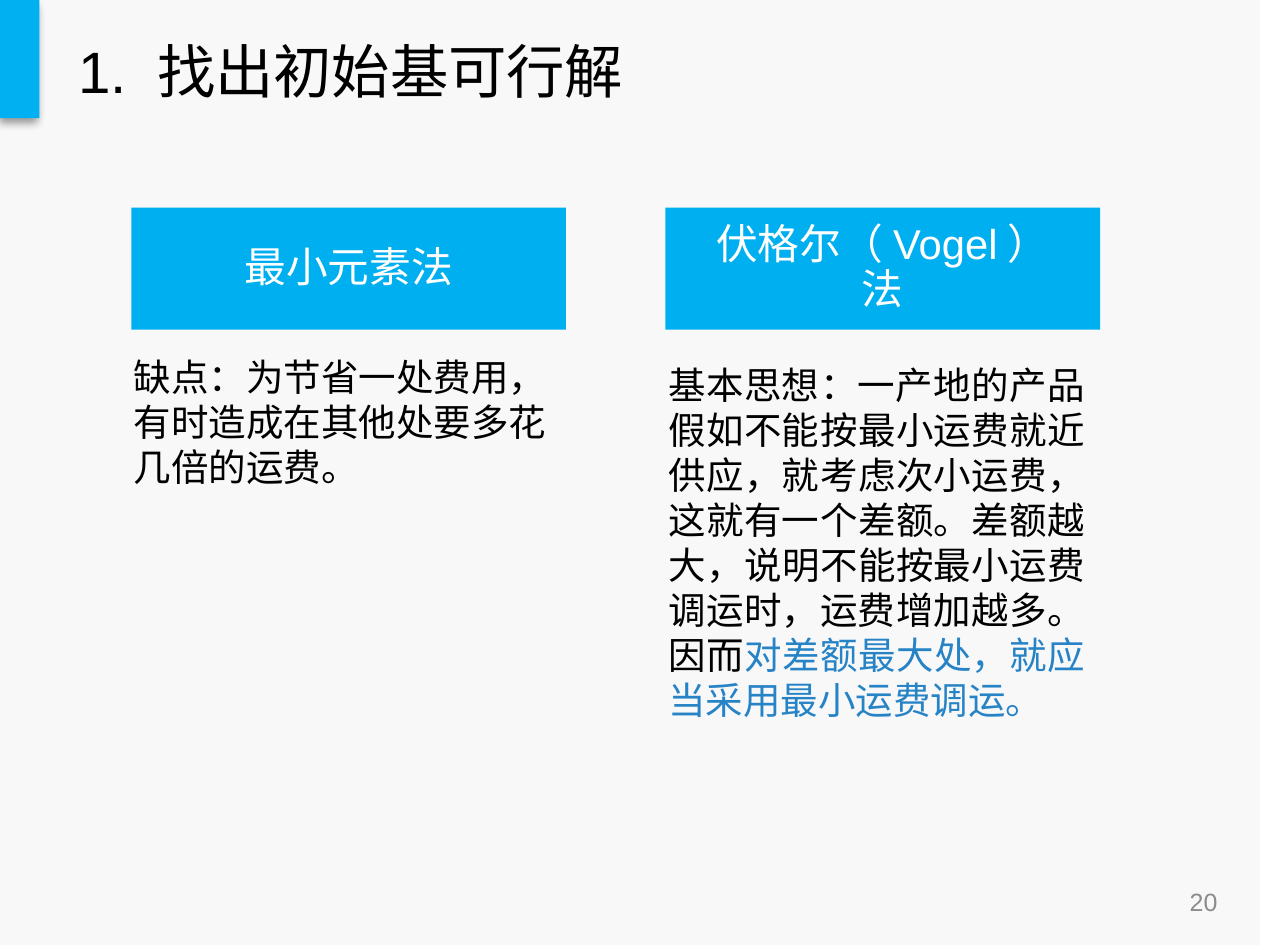

# 1. 找出初始基可行解
最小元素法
伏格尔（Vogel）法
缺点：为节省一处费用，有时造成在其他处要多花几倍的运费。
基本思想：一产地的产品假如不能按最小运费就近供应，就考虑次小运费，这就有一个差额。差额越大，说明不能按最小运费调运时，运费增加越多。因而对差额最大处，就应当采用最小运费调运。
20